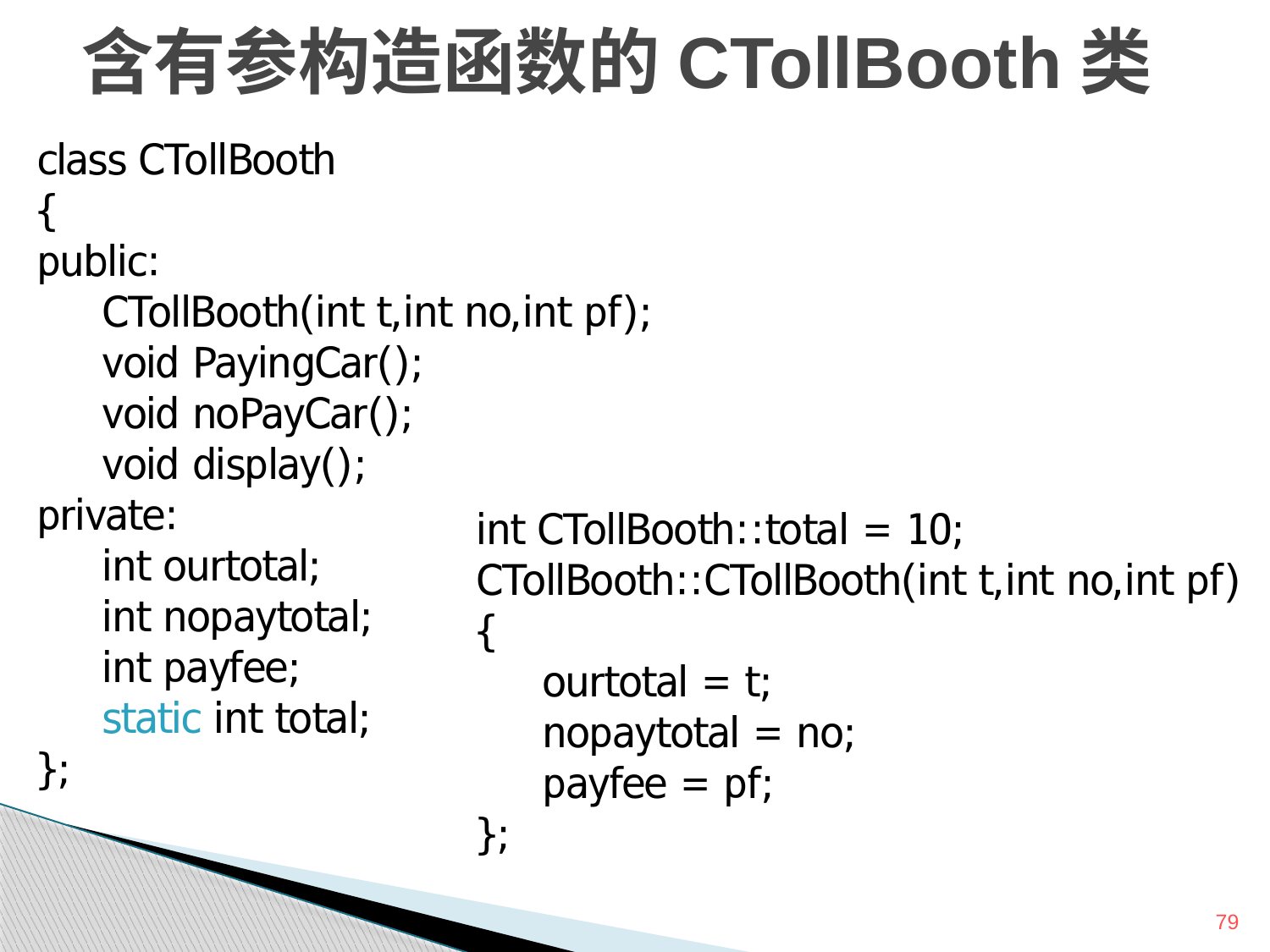

# 含有参构造函数的CTollBooth类
class CTollBooth
{
public:
     CTollBooth(int t,int no,int pf);
     void PayingCar();
     void noPayCar();
     void display();
private:
     int ourtotal;
     int nopaytotal;
     int payfee;
     static int total;
};
int CTollBooth::total = 10;
CTollBooth::CTollBooth(int t,int no,int pf)
{
     ourtotal = t;
     nopaytotal = no;
     payfee = pf;
};
79